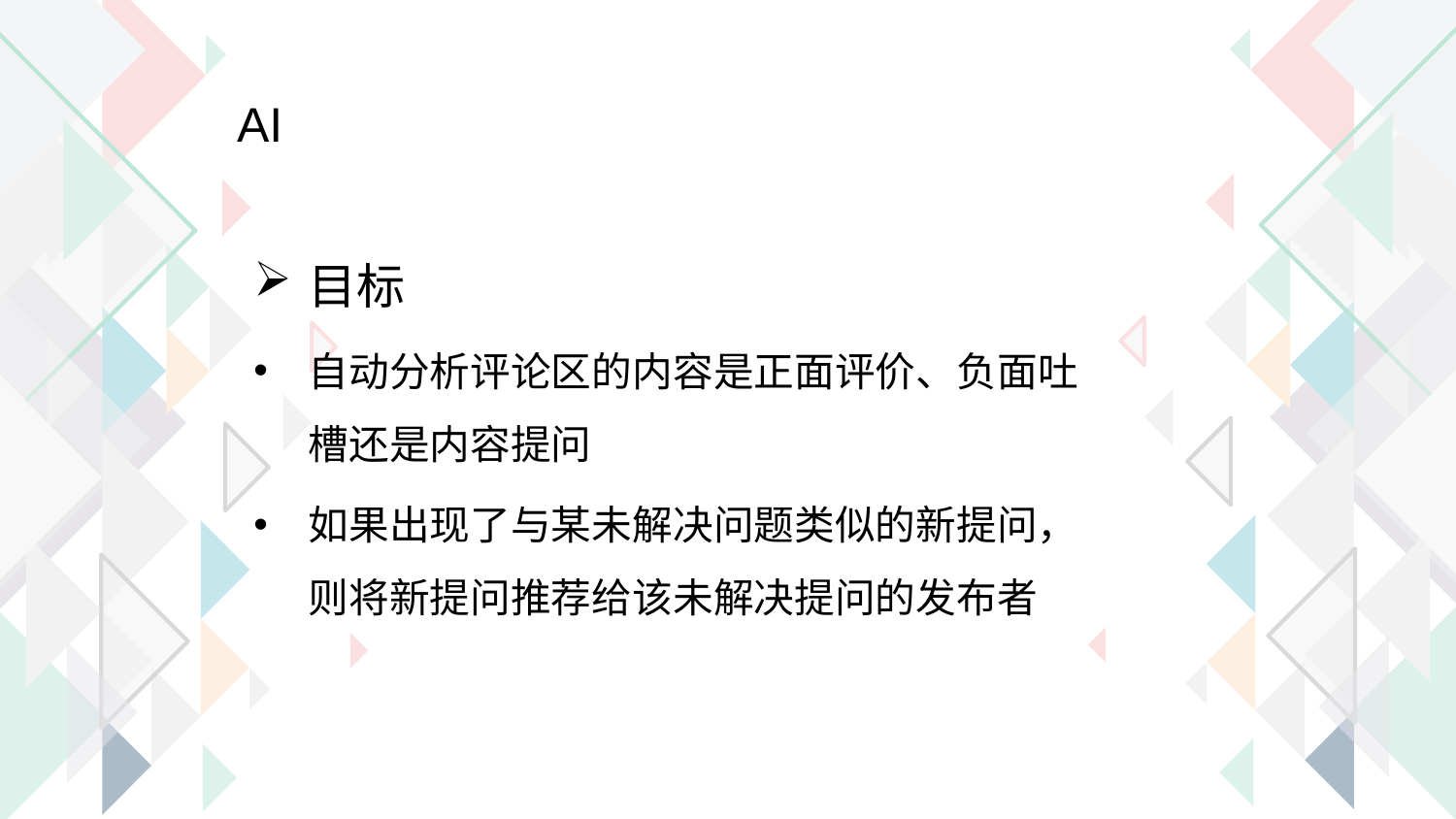

AI
目标
自动分析评论区的内容是正面评价、负面吐槽还是内容提问
如果出现了与某未解决问题类似的新提问，则将新提问推荐给该未解决提问的发布者